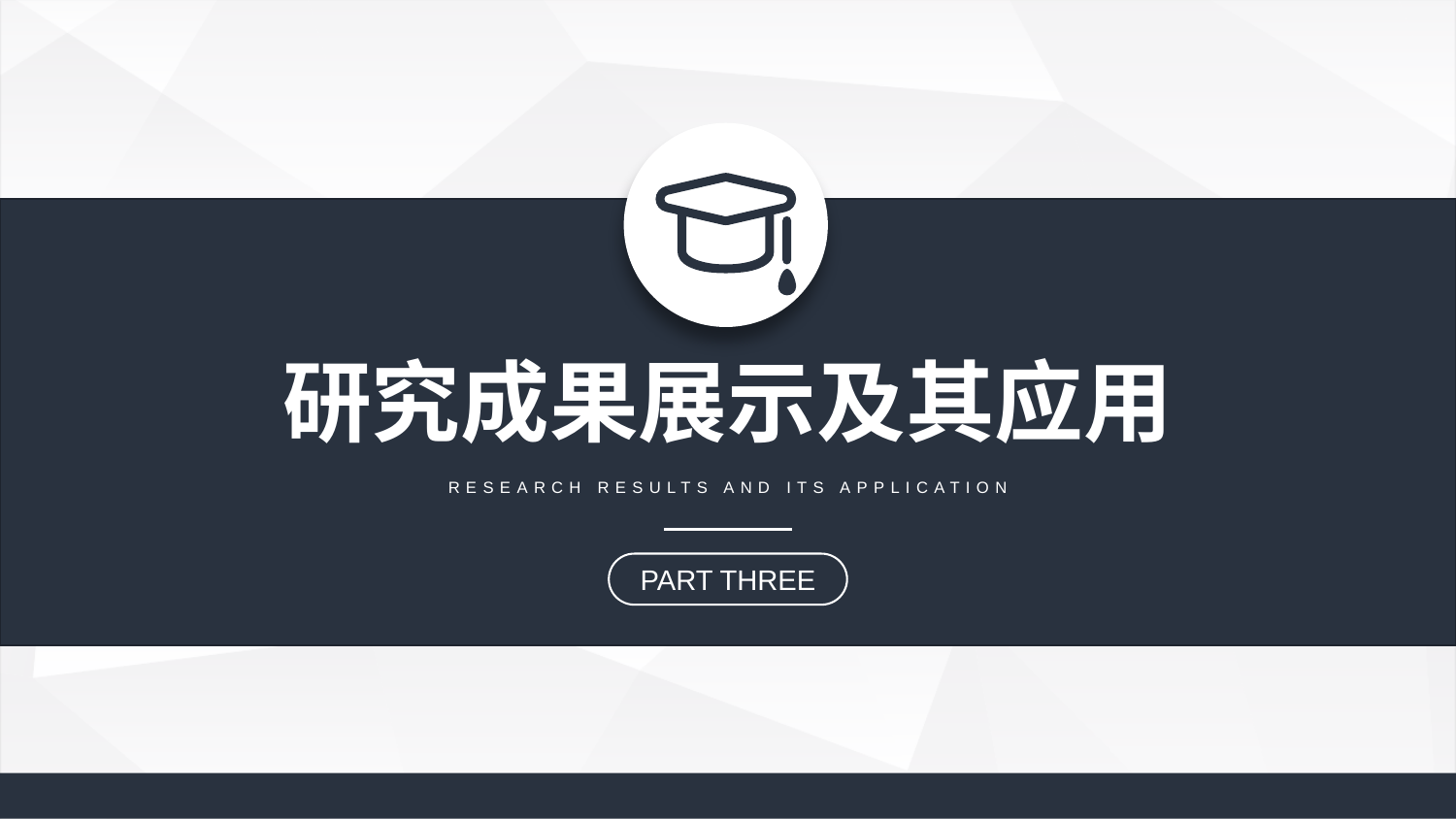

研究成果展示及其应用
RESEARCH RESULTS AND ITS APPLICATION
PART THREE